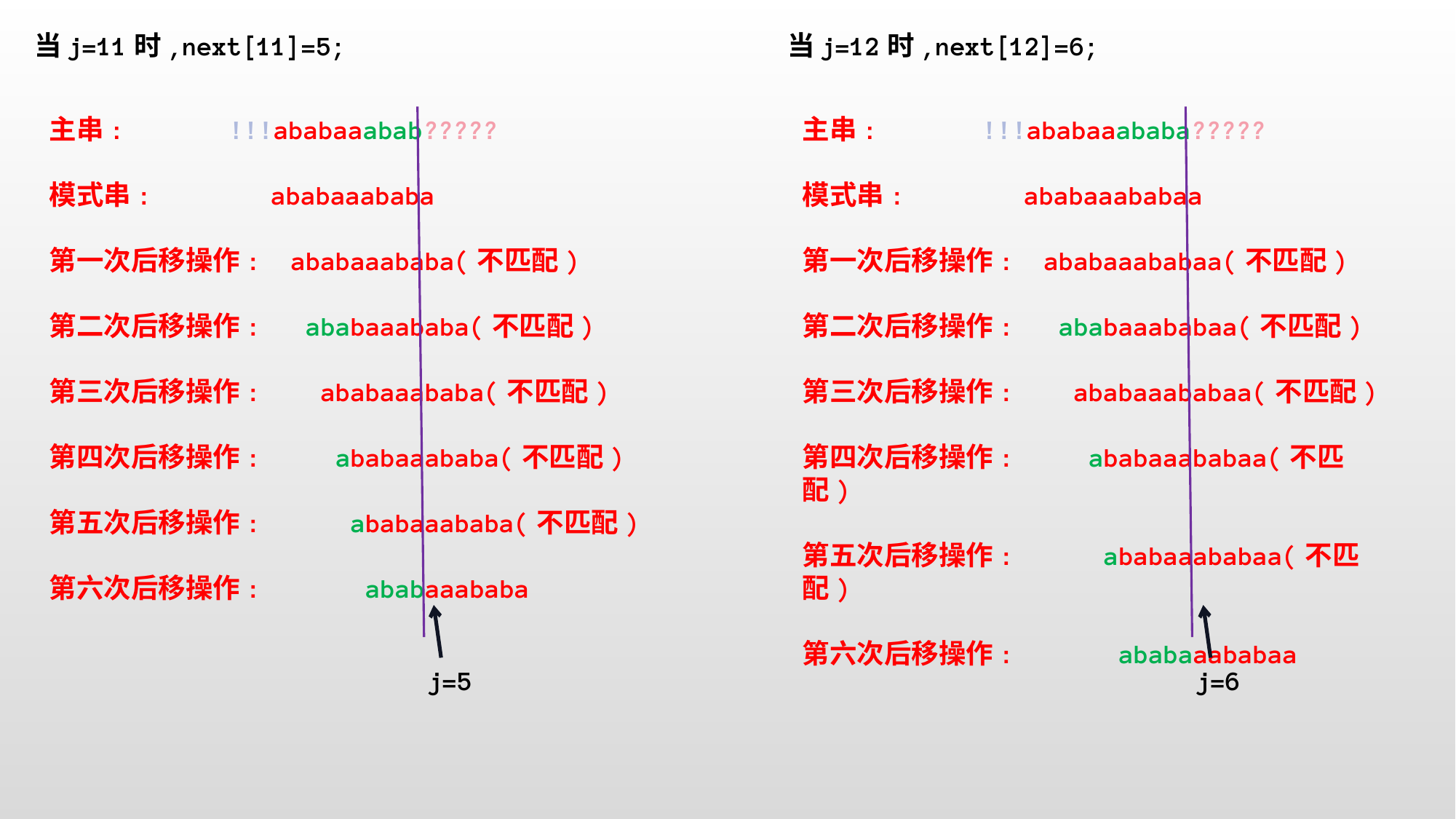

当j=11时,next[11]=5;
主串:       !!!ababaaabab?????

模式串:        ababaaababa

第一次后移操作:  ababaaababa(不匹配)

第二次后移操作:   ababaaababa(不匹配)

第三次后移操作:    ababaaababa(不匹配)

第四次后移操作:     ababaaababa(不匹配)

第五次后移操作:      ababaaababa(不匹配)

第六次后移操作:       ababaaababa

j=5
当j=12时,next[12]=6;
主串:       !!!ababaaababa?????

模式串:        ababaaababaa

第一次后移操作:  ababaaababaa(不匹配)

第二次后移操作:   ababaaababaa(不匹配)

第三次后移操作:    ababaaababaa(不匹配)

第四次后移操作:     ababaaababaa(不匹配)

第五次后移操作:      ababaaababaa(不匹配)

第六次后移操作:       ababaaababaa

j=6